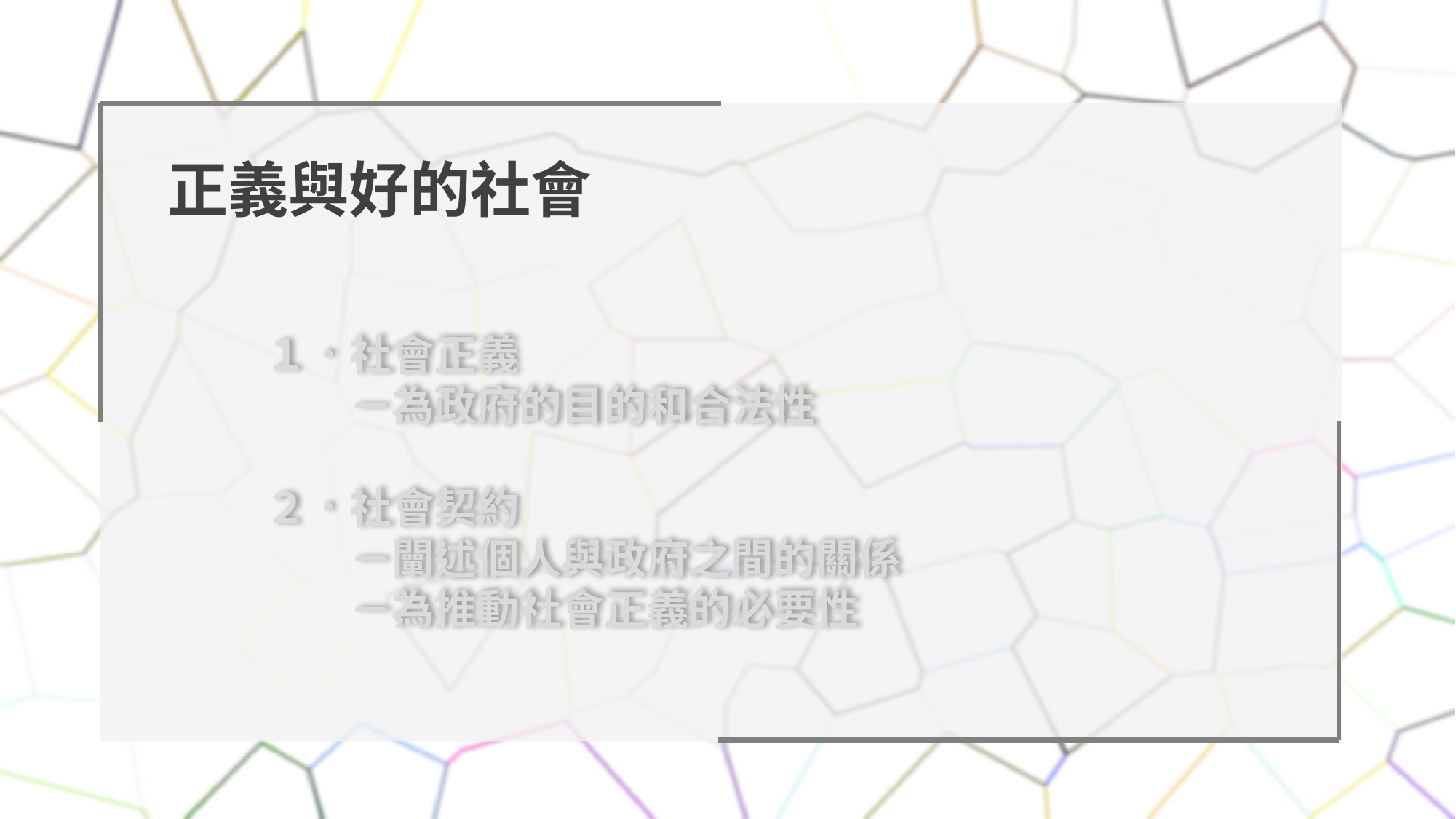

正義與好的社會

１．社會正義
　　－為政府的目的和合法性

２．社會契約
　　－闡述個人與政府之間的關係
　　－為推動社會正義的必要性